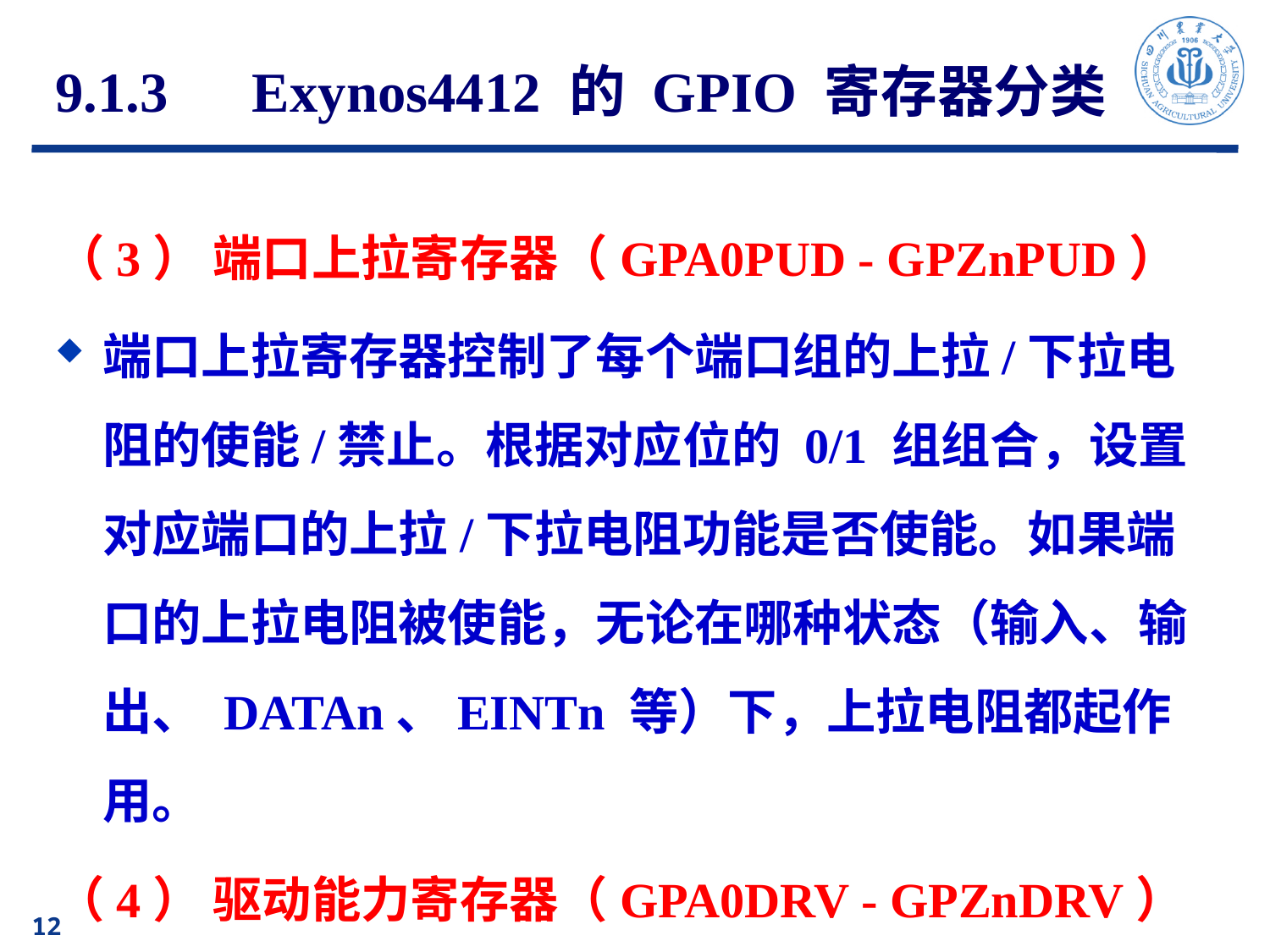

# 9.1.3　Exynos4412 的 GPIO 寄存器分类
（3） 端口上拉寄存器（GPA0PUD - GPZnPUD）
端口上拉寄存器控制了每个端口组的上拉/下拉电阻的使能/禁止。根据对应位的 0/1 组组合，设置对应端口的上拉/下拉电阻功能是否使能。如果端口的上拉电阻被使能，无论在哪种状态（输入、输出、 DATAn、EINTn 等）下，上拉电阻都起作用。
（4） 驱动能力寄存器（GPA0DRV - GPZnDRV）
设置 GPIO 口的驱动能力。